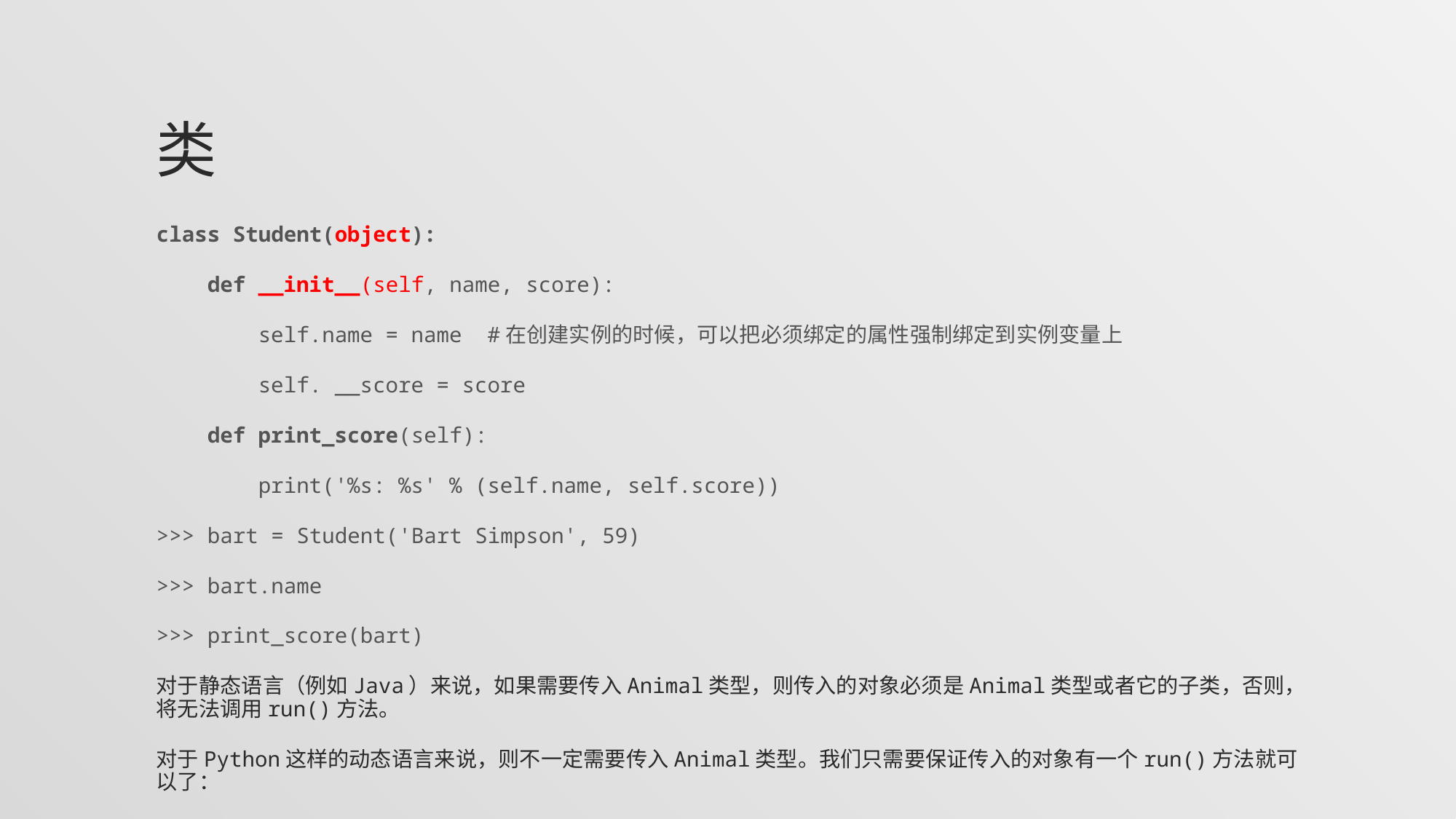

# 类
class Student(object):
    def __init__(self, name, score):
        self.name = name  #在创建实例的时候，可以把必须绑定的属性强制绑定到实例变量上
        self. __score = score
    def print_score(self):
        print('%s: %s' % (self.name, self.score))
>>> bart = Student('Bart Simpson', 59)
>>> bart.name
>>> print_score(bart)
对于静态语言（例如Java）来说，如果需要传入Animal类型，则传入的对象必须是Animal类型或者它的子类，否则，将无法调用run()方法。
对于Python这样的动态语言来说，则不一定需要传入Animal类型。我们只需要保证传入的对象有一个run()方法就可以了：